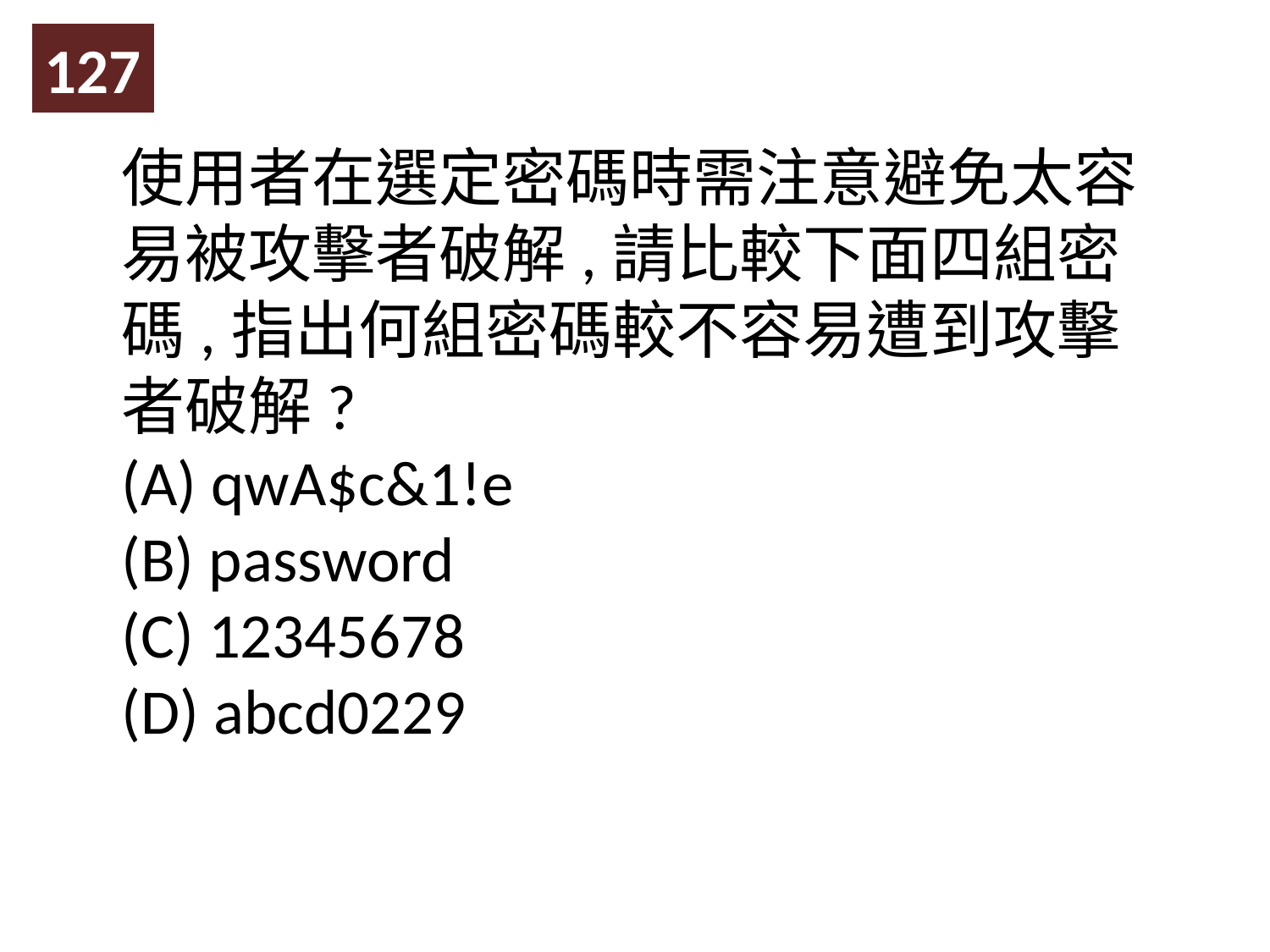

127
使用者在選定密碼時需注意避免太容易被攻擊者破解,請比較下面四組密碼,指出何組密碼較不容易遭到攻擊者破解?
(A) qwA$c&1!e
(B) password
(C) 12345678
(D) abcd0229